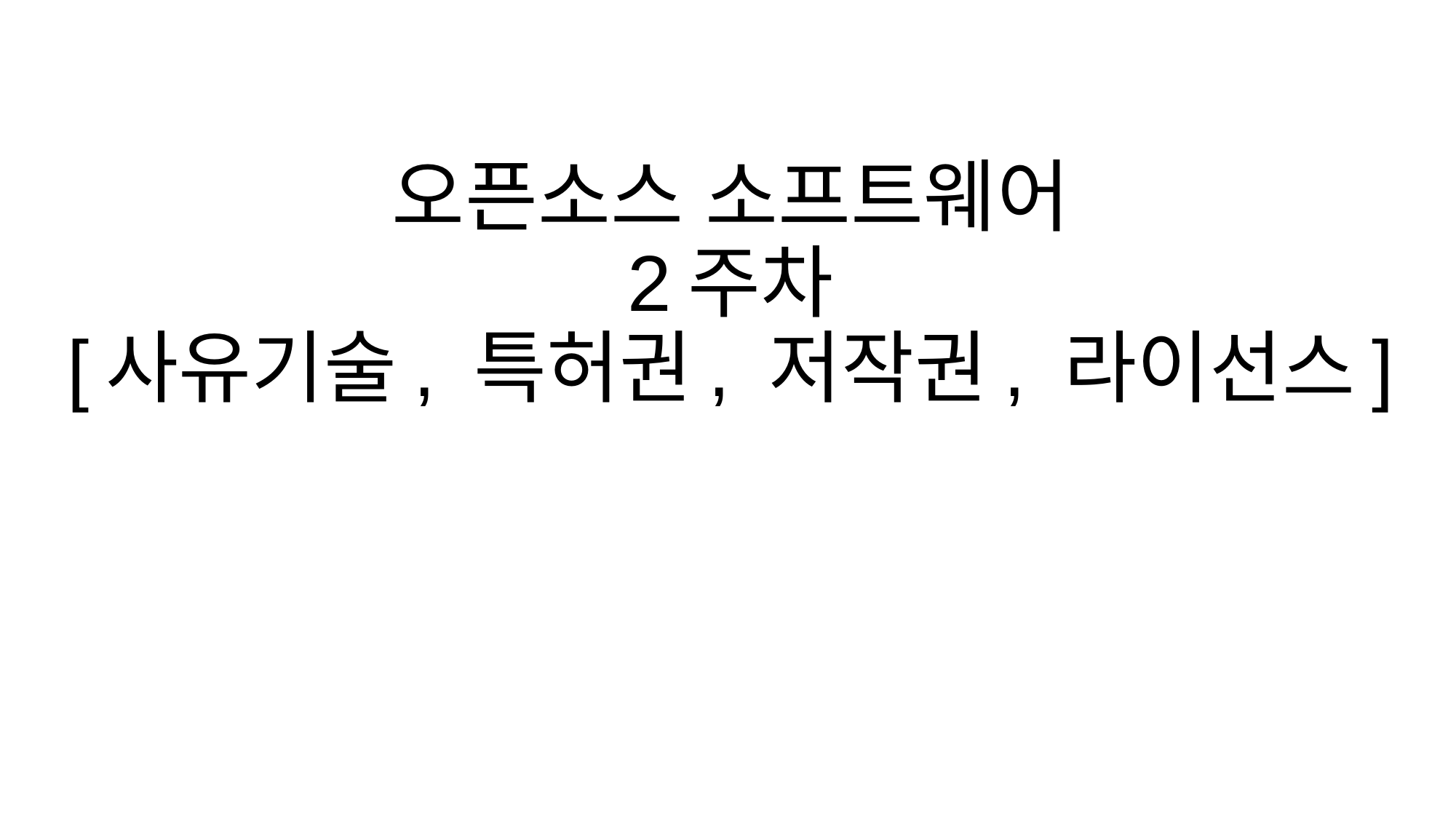

# 오픈소스 소프트웨어 2주차 [사유기술, 특허권, 저작권, 라이선스]